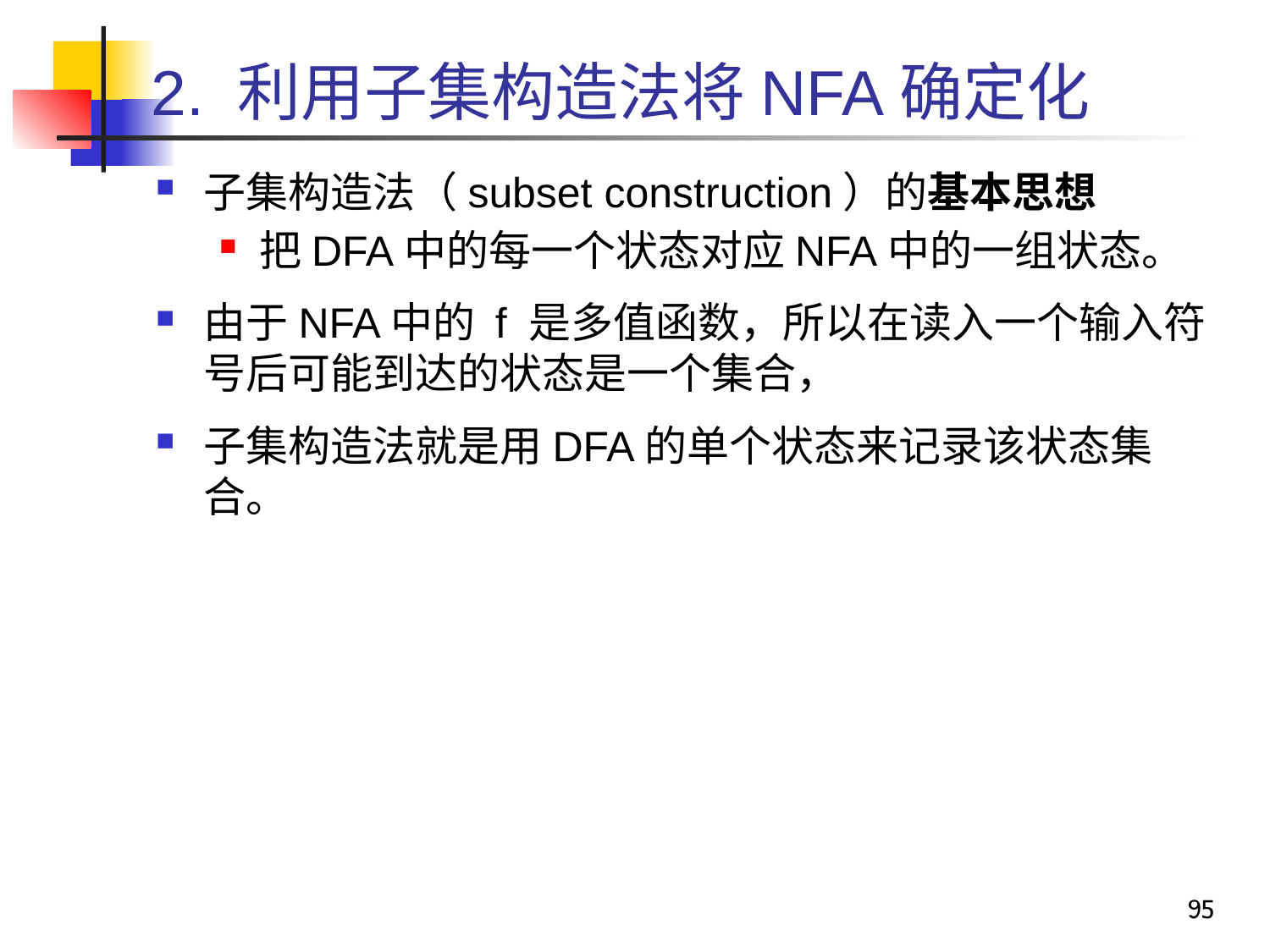

# 2. 利用子集构造法将NFA确定化
子集构造法（subset construction）的基本思想
把DFA中的每一个状态对应NFA中的一组状态。
由于NFA中的 f 是多值函数，所以在读入一个输入符号后可能到达的状态是一个集合，
子集构造法就是用DFA的单个状态来记录该状态集合。
95